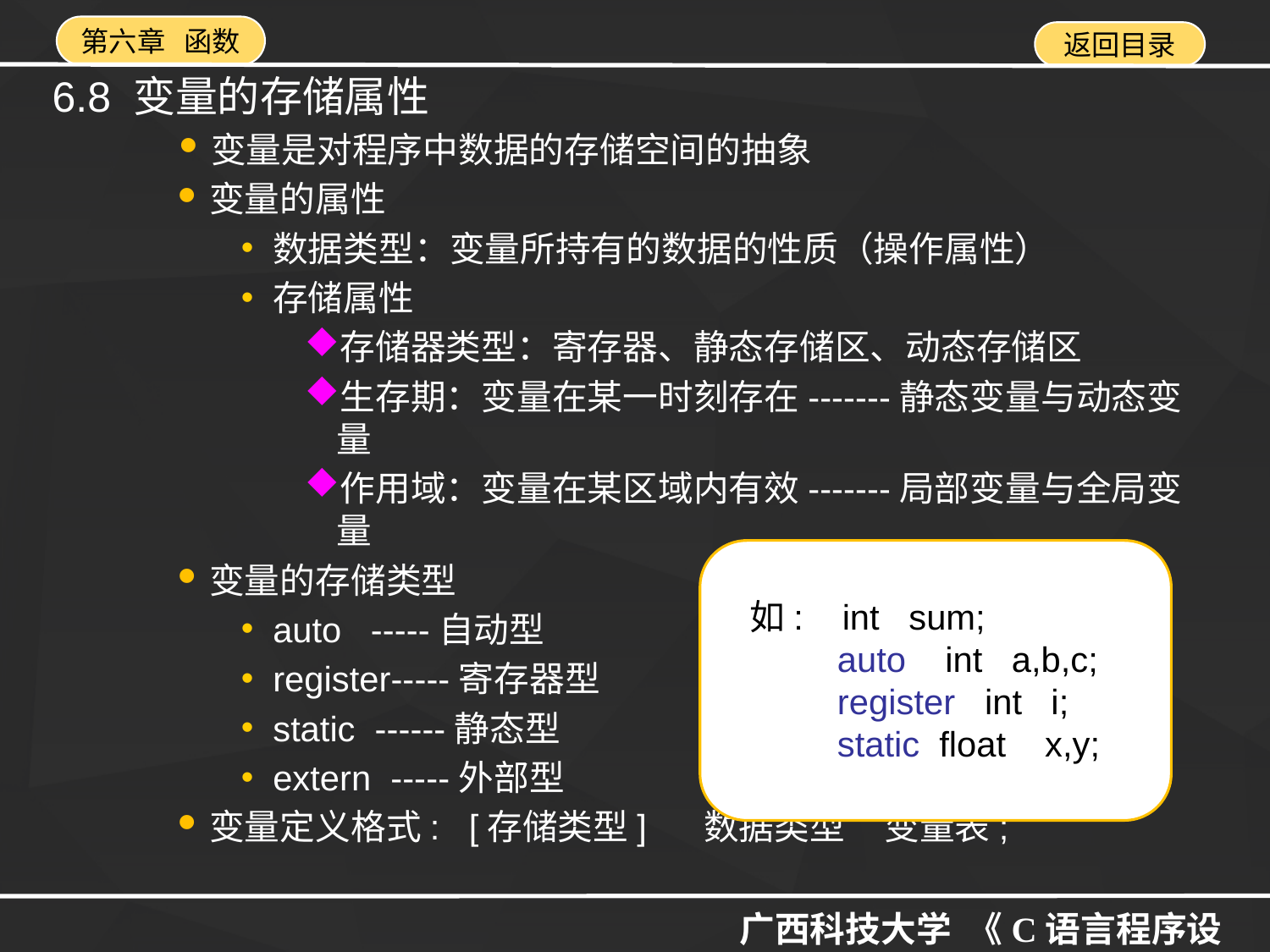

6.8 变量的存储属性
变量是对程序中数据的存储空间的抽象
变量的属性
数据类型：变量所持有的数据的性质（操作属性）
存储属性
存储器类型：寄存器、静态存储区、动态存储区
生存期：变量在某一时刻存在-------静态变量与动态变量
作用域：变量在某区域内有效-------局部变量与全局变量
变量的存储类型
auto   -----自动型
register-----寄存器型
static  ------静态型
extern  -----外部型
变量定义格式:   [存储类型]     数据类型     变量表;

如:    int   sum;
         auto    int   a,b,c;
         register   int   i;
         static  float    x,y;